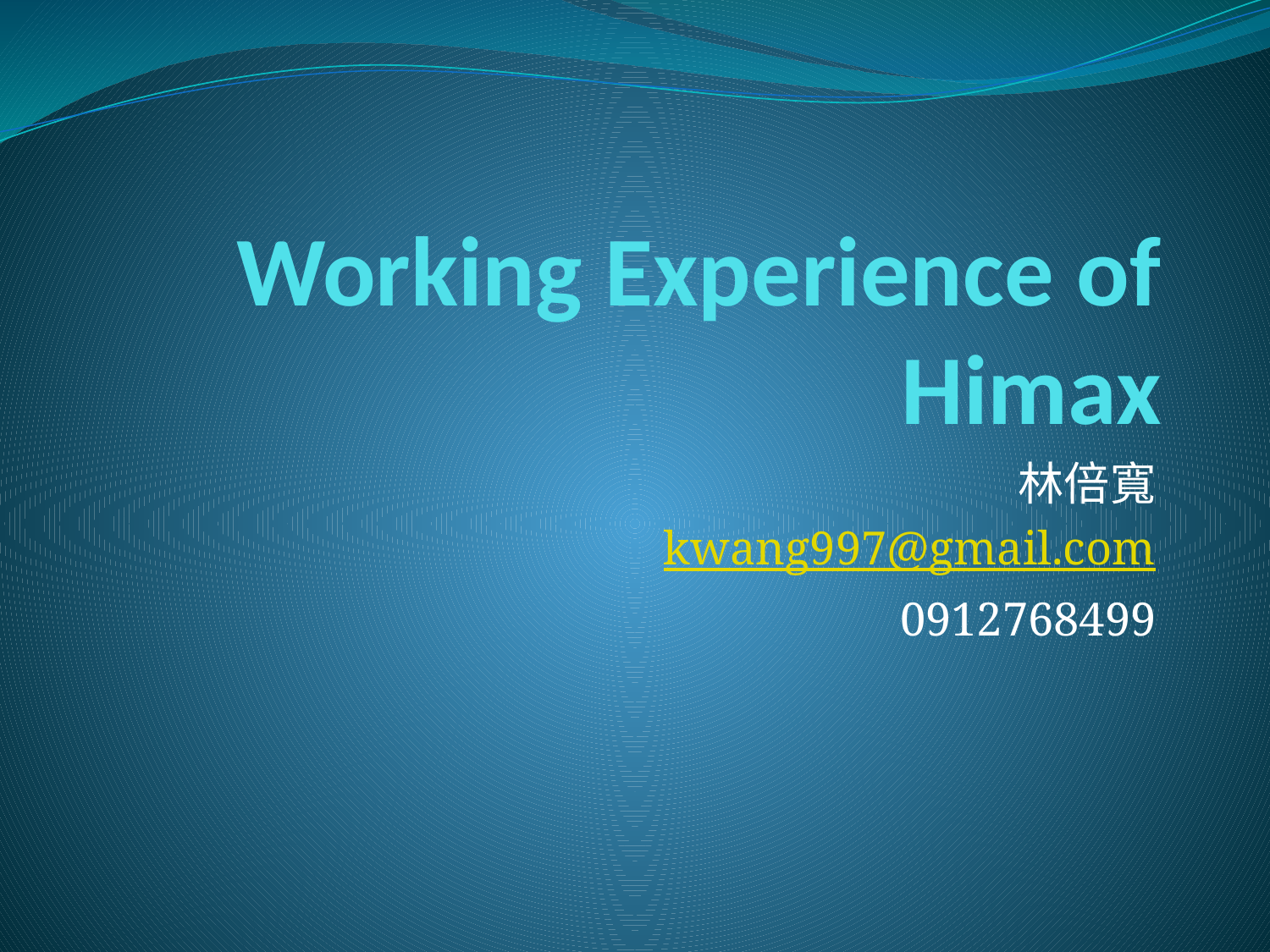

# Working Experience of Himax
林倍寬
kwang997@gmail.com
0912768499